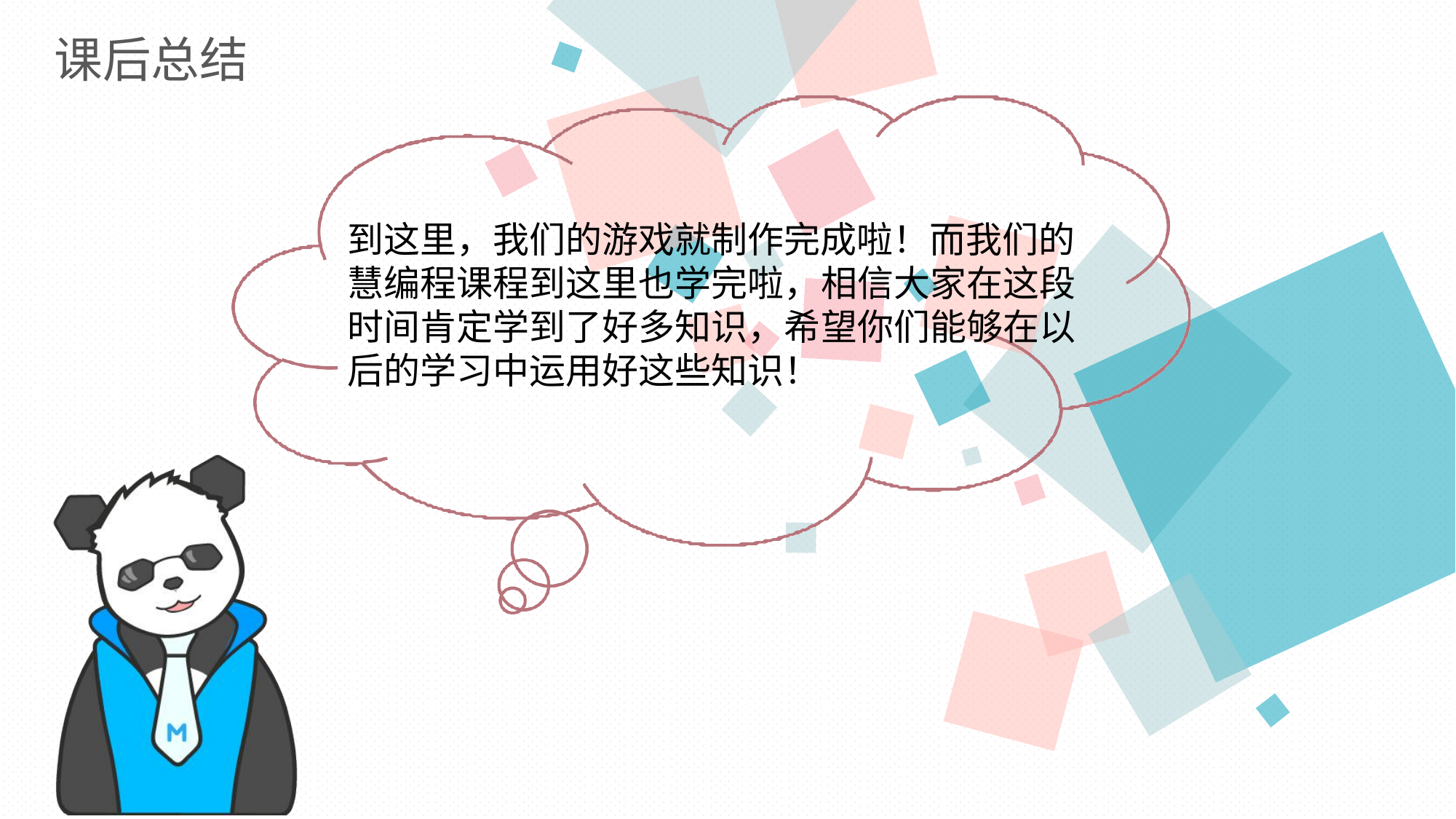

# 课后总结

到这里，我们的游戏就制作完成啦！而我们的
慧编程课程到这里也学完啦，相信大家在这段时间肯定学到了好多知识，希望你们能够在以后的学习中运用好这些知识！